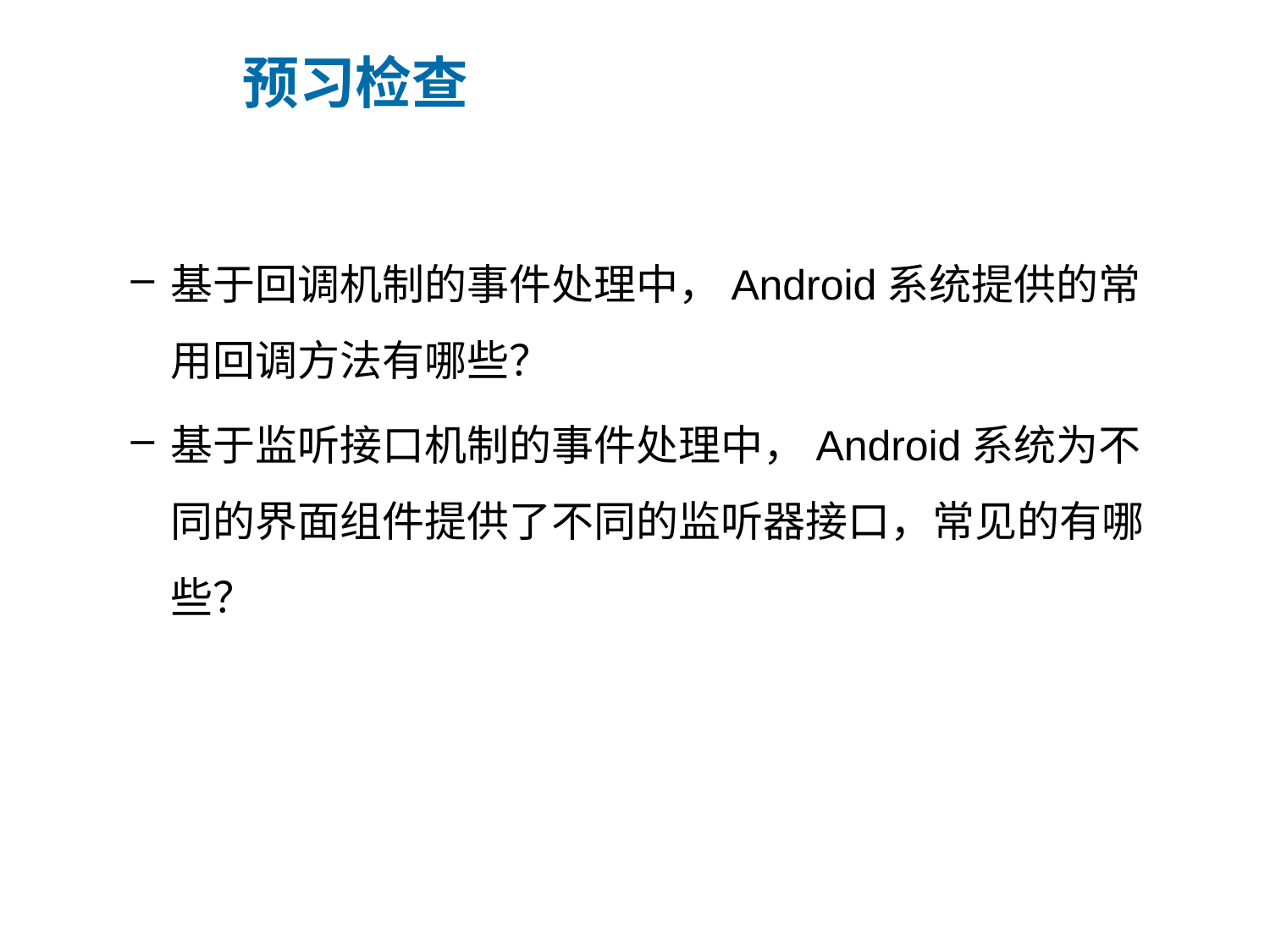

预习检查

基于回调机制的事件处理中，Android系统提供的常用回调方法有哪些？
基于监听接口机制的事件处理中，Android系统为不同的界面组件提供了不同的监听器接口，常见的有哪些？